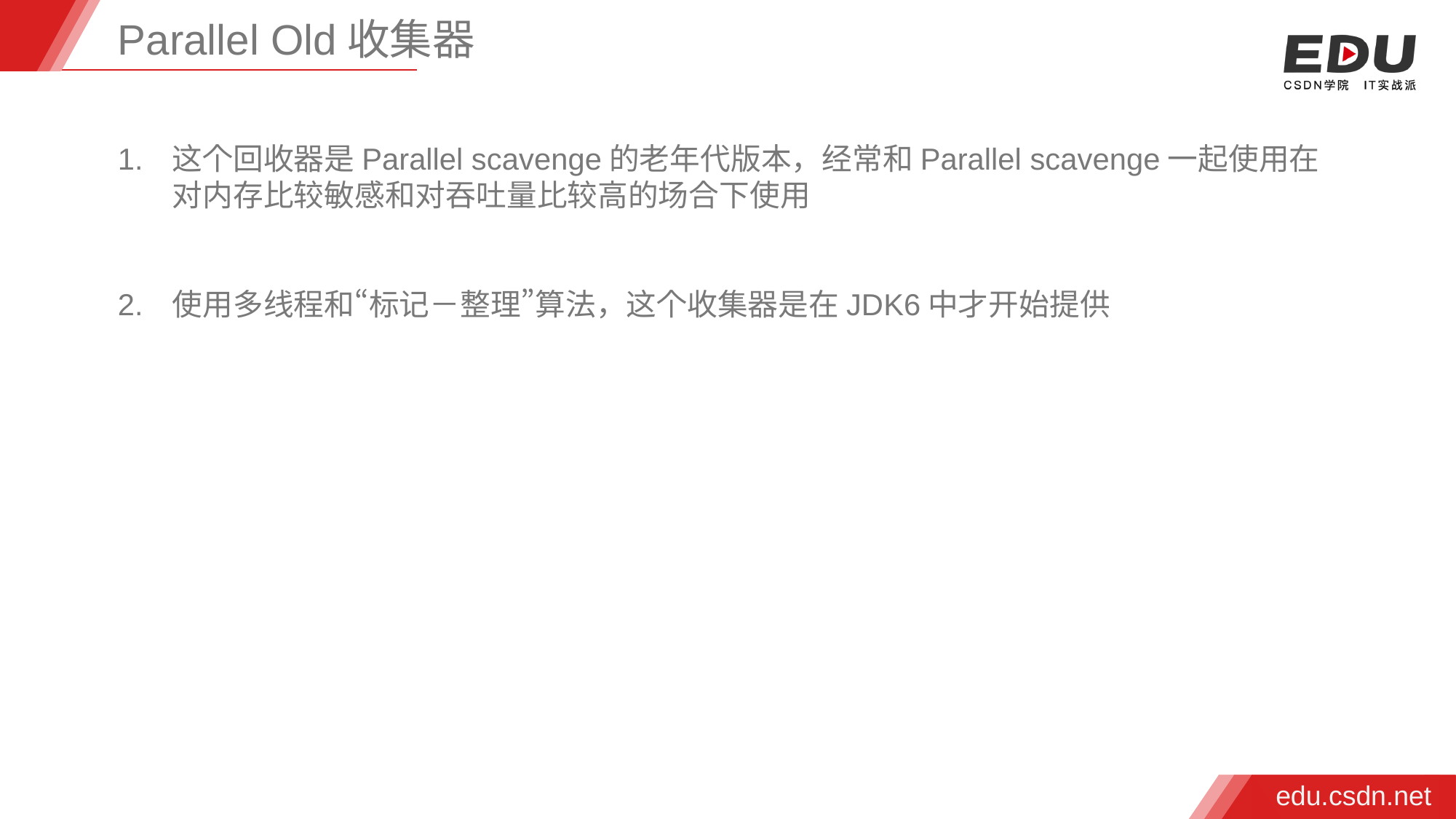

Parallel Old收集器
这个回收器是Parallel scavenge的老年代版本，经常和Parallel scavenge一起使用在对内存比较敏感和对吞吐量比较高的场合下使用

使用多线程和“标记－整理”算法，这个收集器是在JDK6中才开始提供
edu.csdn.net